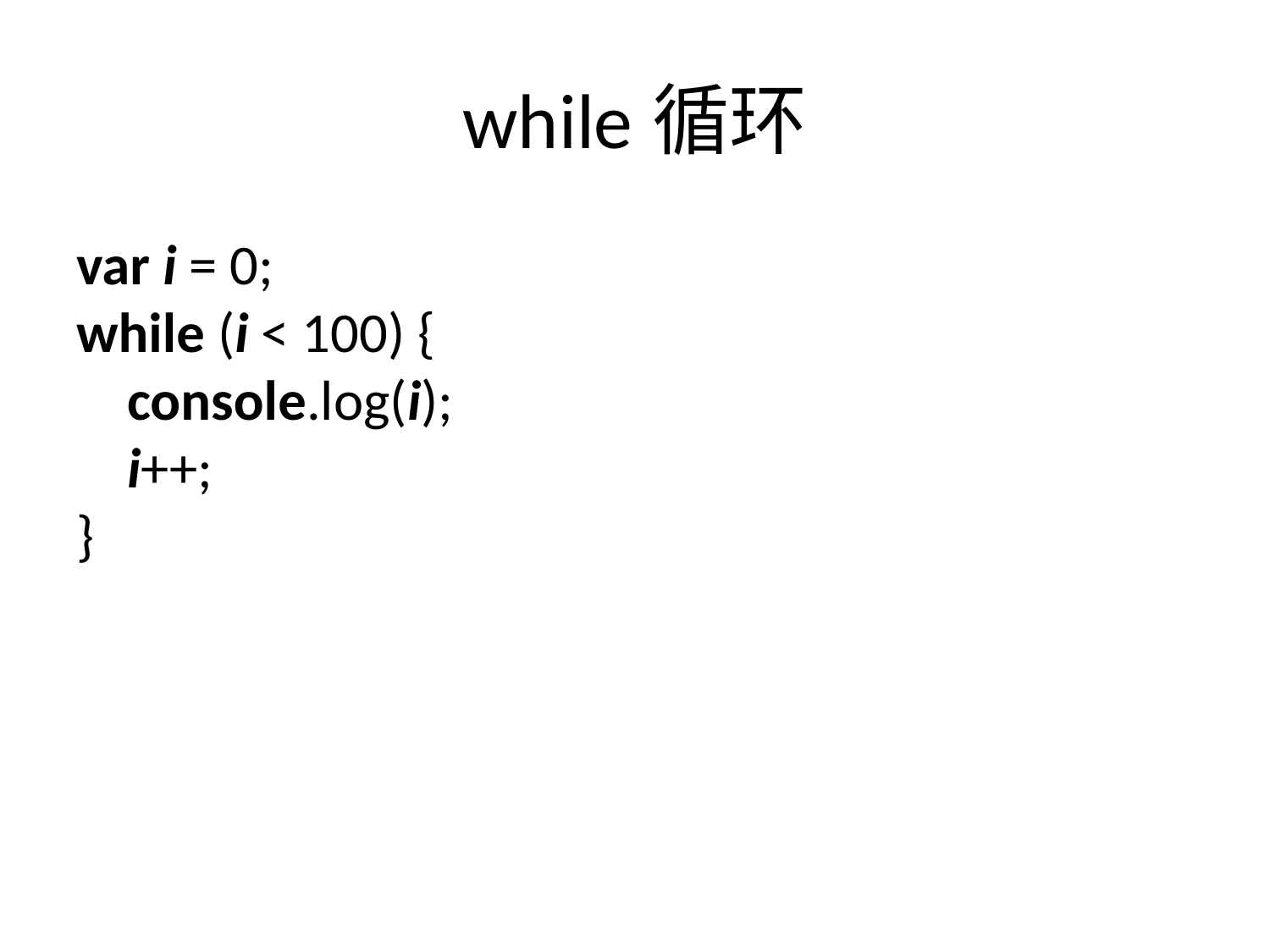

# while循环
var i = 0;
while (i < 100) {
    console.log(i);
    i++;
}